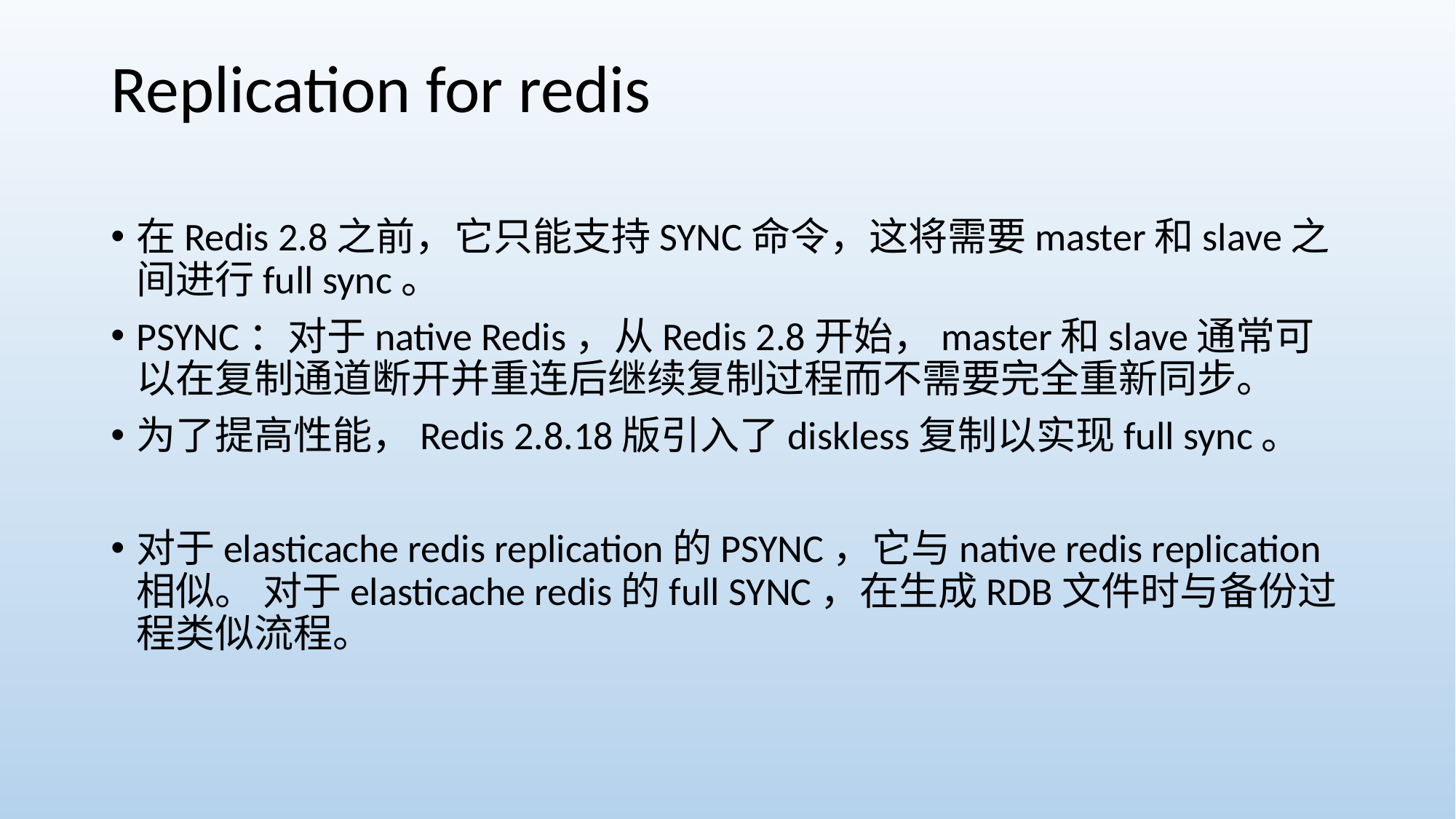

# Replication for redis
在Redis 2.8之前，它只能支持SYNC命令，这将需要master和slave之间进行full sync。
PSYNC：对于native Redis，从Redis 2.8开始，master和slave通常可以在复制通道断开并重连后继续复制过程而不需要完全重新同步。
为了提高性能，Redis 2.8.18版引入了diskless复制以实现full sync。

对于elasticache redis replication的PSYNC，它与native redis replication相似。 对于elasticache redis的full SYNC，在生成RDB文件时与备份过程类似流程。